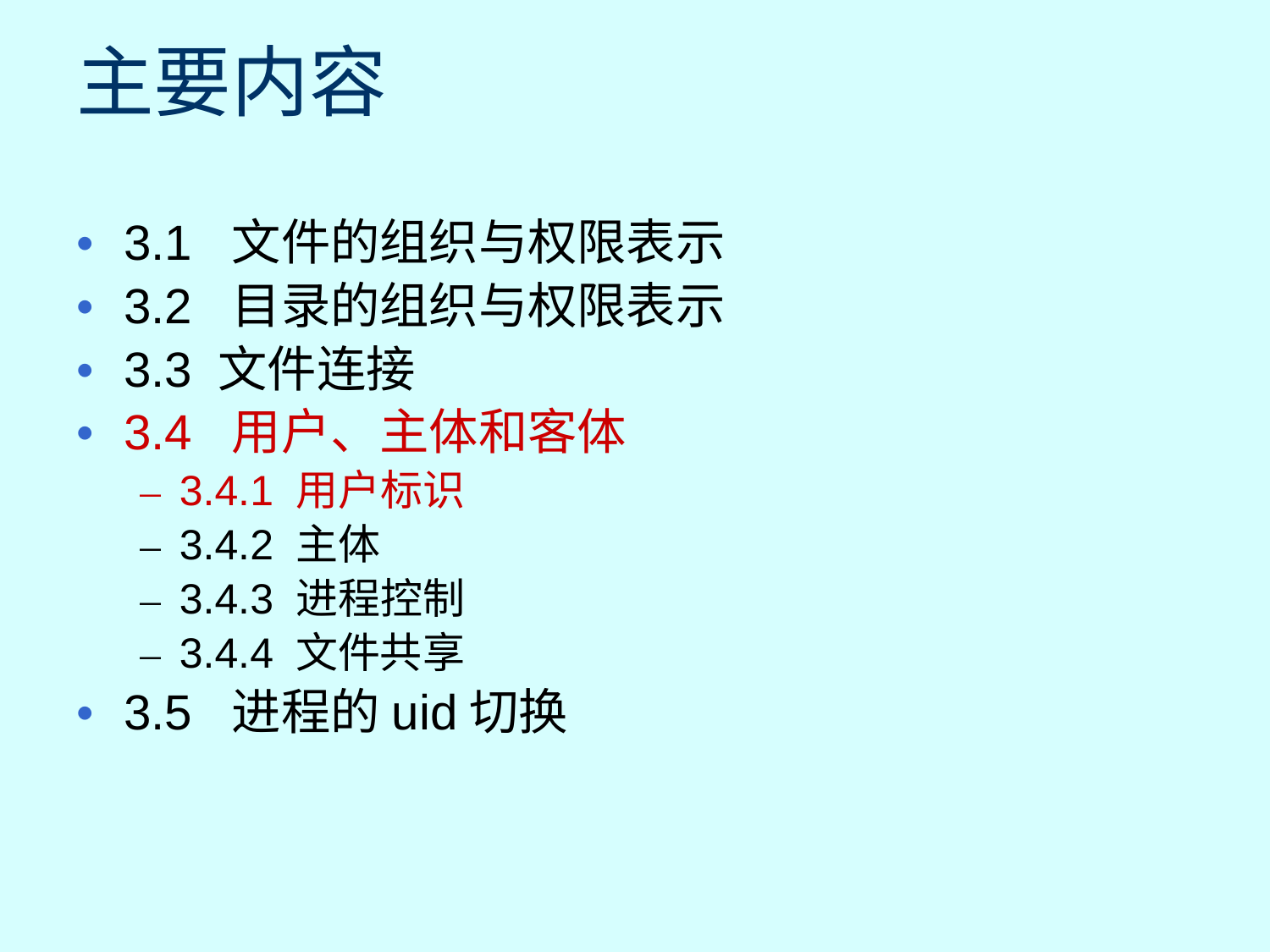

# 主要内容
3.1  文件的组织与权限表示
3.2  目录的组织与权限表示
3.3 文件连接
3.4  用户、主体和客体
3.4.1 用户标识
3.4.2 主体
3.4.3 进程控制
3.4.4 文件共享
3.5  进程的uid切换
39